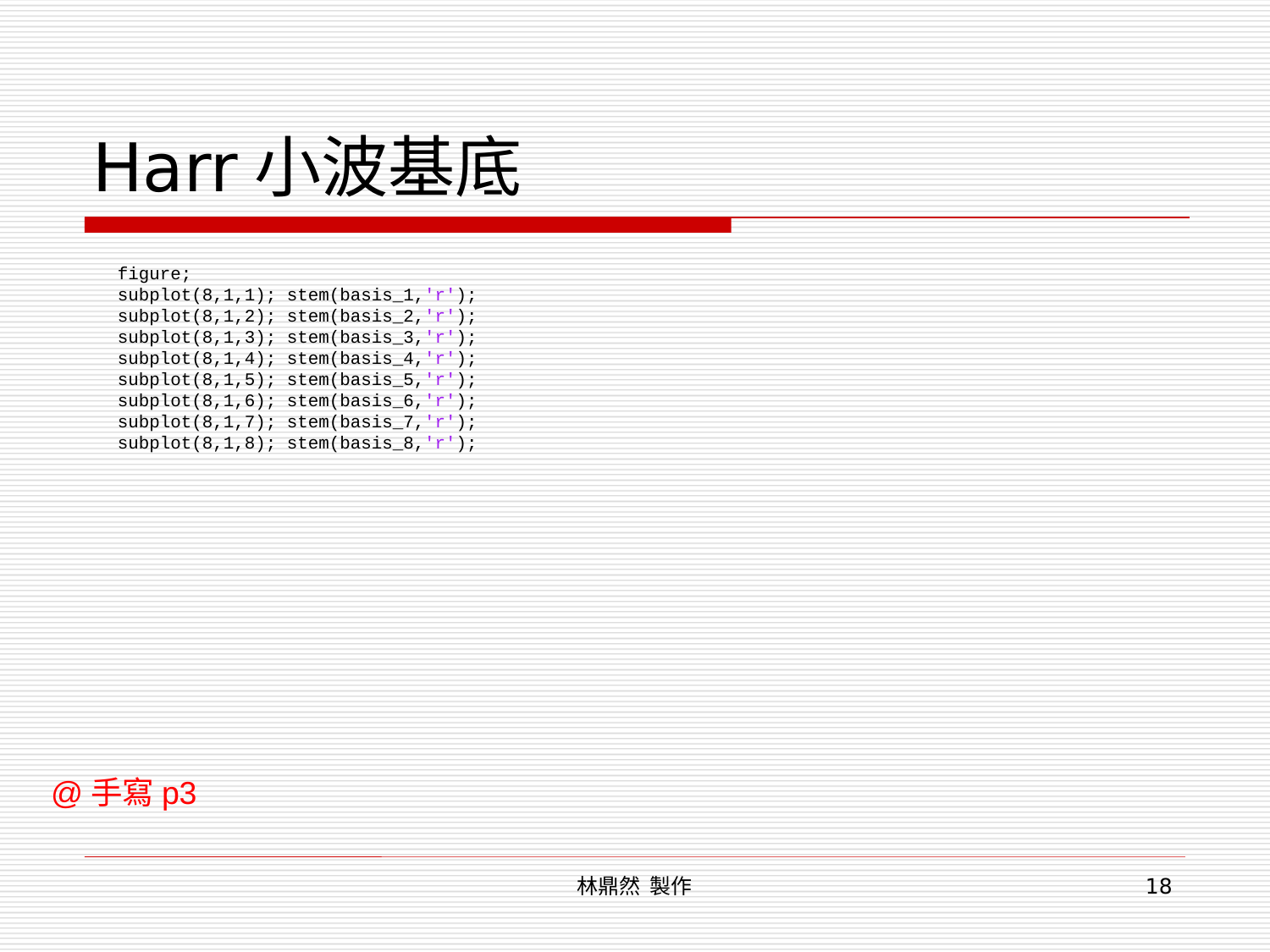

# Harr小波基底
figure;
subplot(8,1,1); stem(basis_1,'r');
subplot(8,1,2); stem(basis_2,'r');
subplot(8,1,3); stem(basis_3,'r');
subplot(8,1,4); stem(basis_4,'r');
subplot(8,1,5); stem(basis_5,'r');
subplot(8,1,6); stem(basis_6,'r');
subplot(8,1,7); stem(basis_7,'r');
subplot(8,1,8); stem(basis_8,'r');

@手寫p3
林鼎然  製作
18